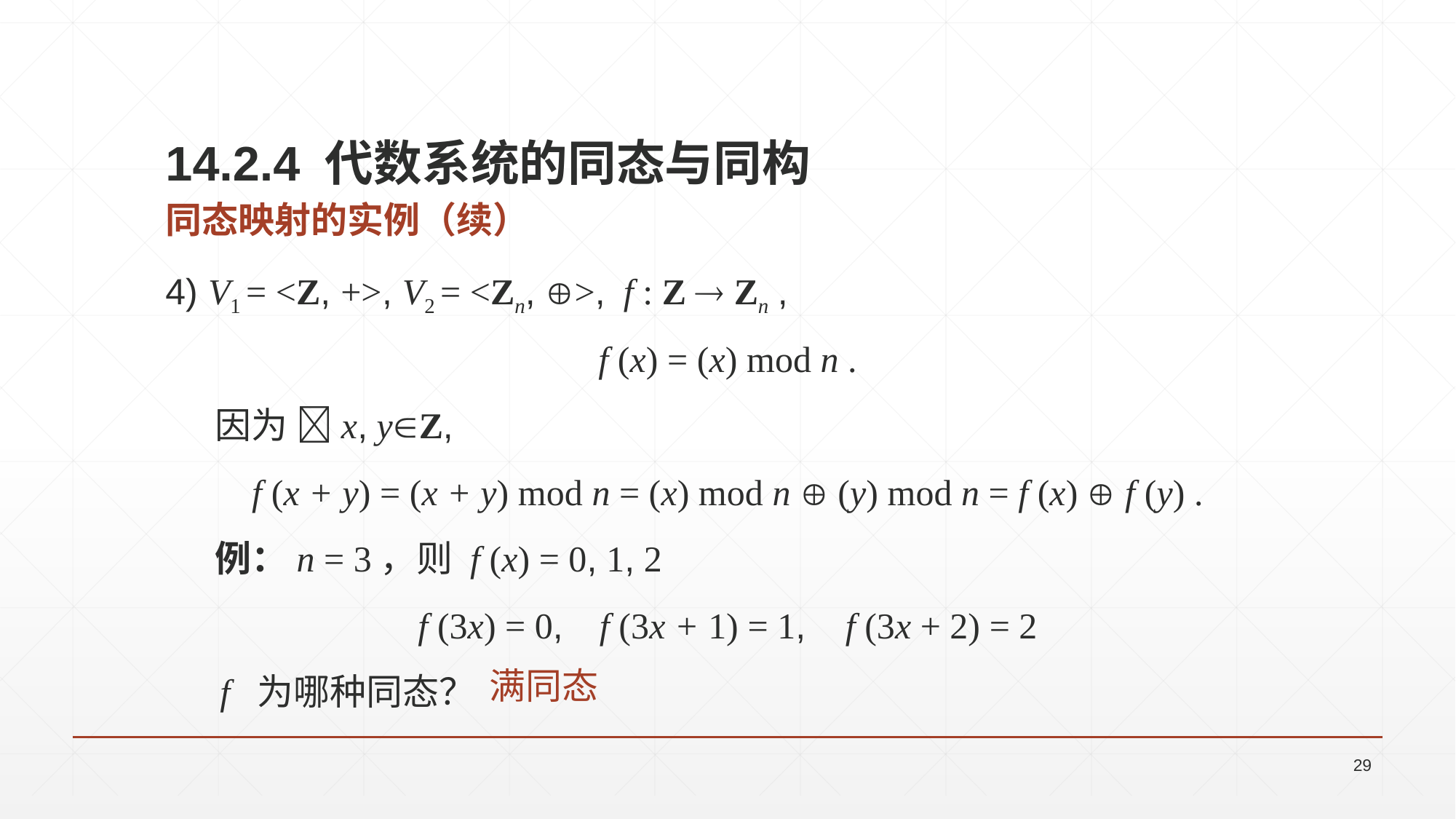

14.2.4 代数系统的同态与同构
同态映射的实例（续）
4) V1 = <Z, +>, V2 = <Zn, ⊕>,  f : Z → Zn ,
f (x) = (x) mod n .
     因为 ∀x, y∈Z,
f (x + y) = (x + y) mod n = (x) mod n ⊕ (y) mod n = f (x) ⊕ f (y) .
     例：n = 3，则 f (x) = 0, 1, 2
f (3x) = 0,    f (3x + 1) = 1,    f (3x + 2) = 2
      f  为哪种同态？
满同态
29